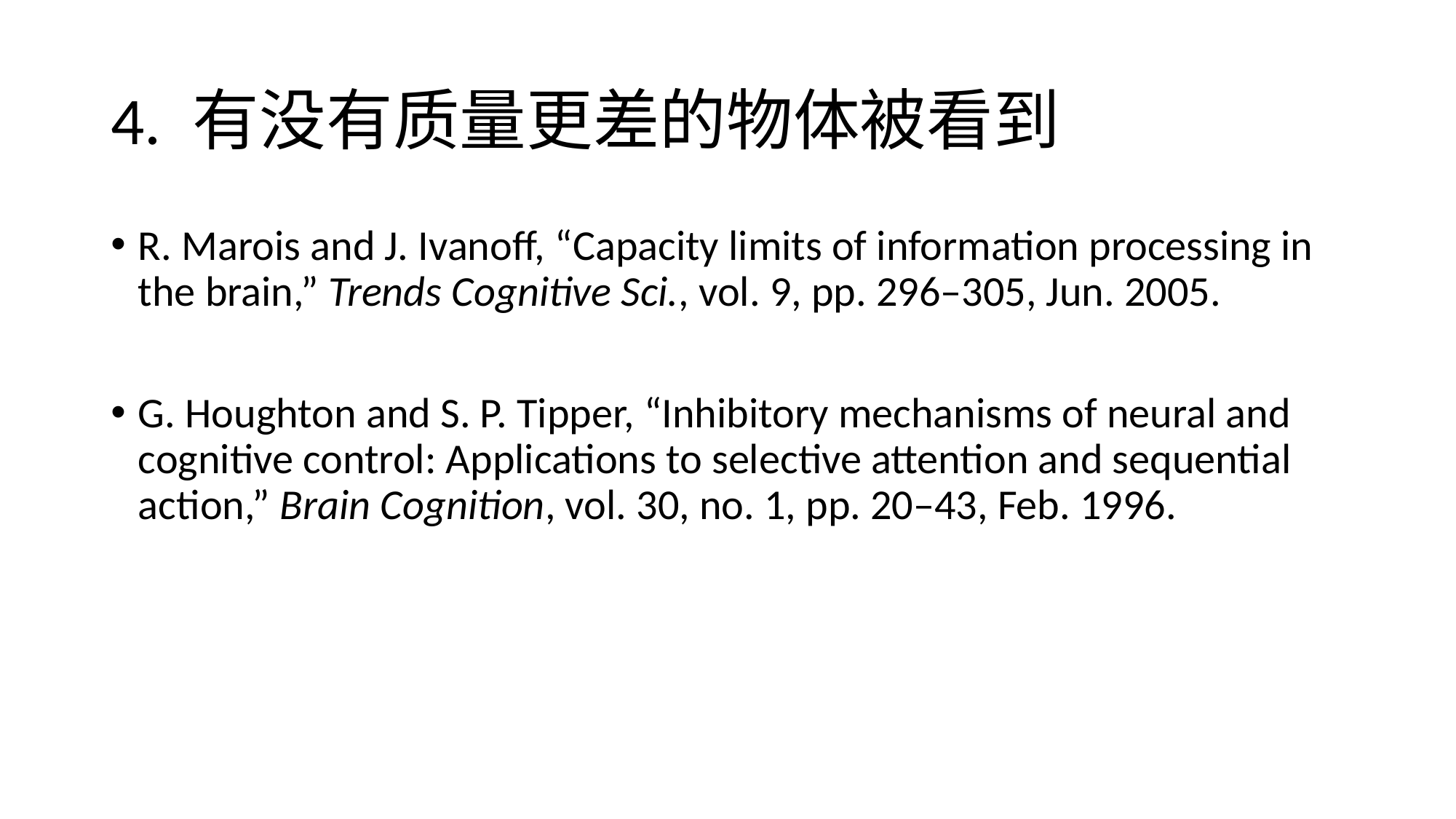

# 4. 有没有质量更差的物体被看到
R. Marois and J. Ivanoff, “Capacity limits of information processing in the brain,” Trends Cognitive Sci., vol. 9, pp. 296–305, Jun. 2005.

G. Houghton and S. P. Tipper, “Inhibitory mechanisms of neural and cognitive control: Applications to selective attention and sequential action,” Brain Cognition, vol. 30, no. 1, pp. 20–43, Feb. 1996.